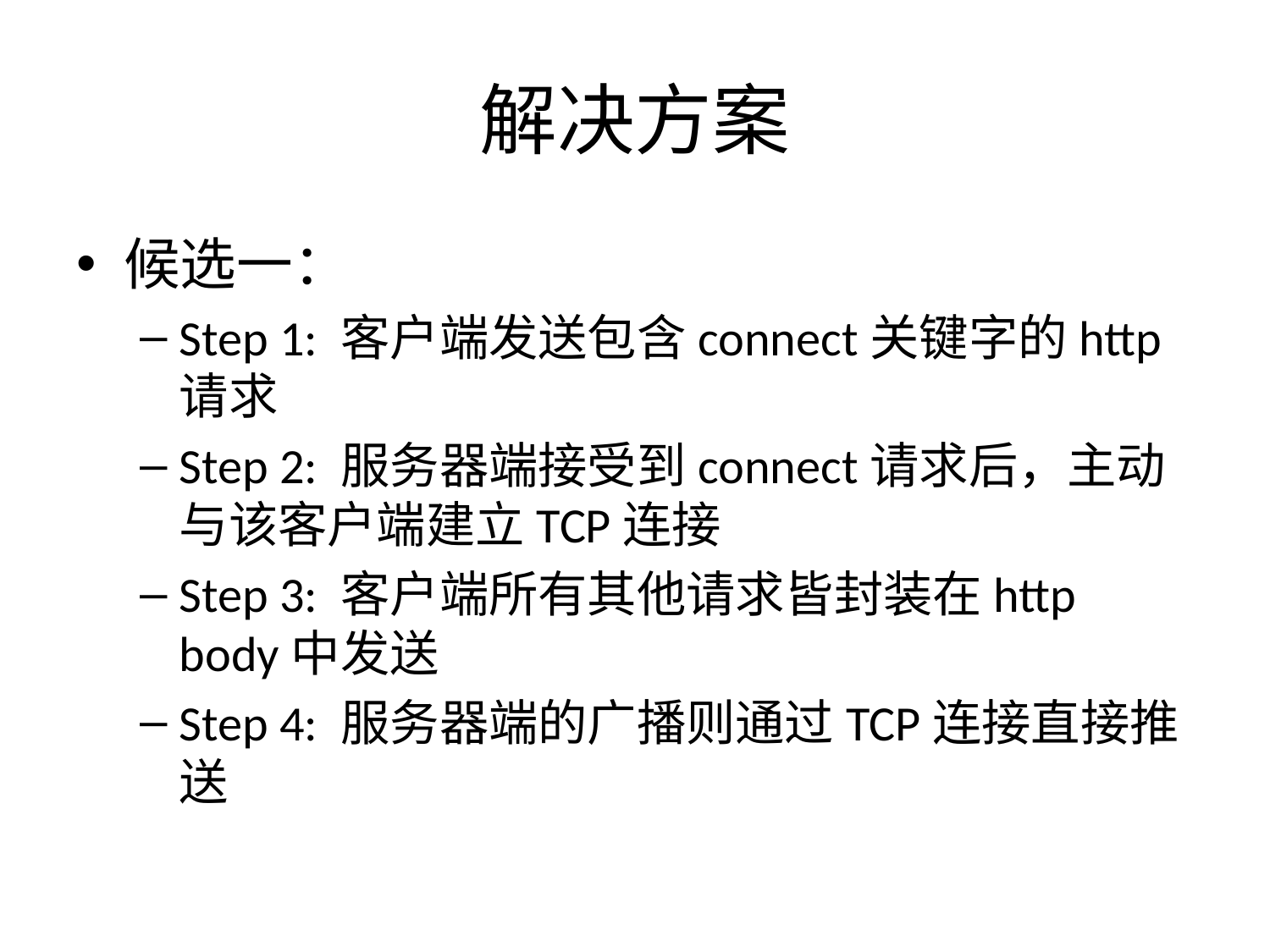

# 解决方案
候选一：
Step 1: 客户端发送包含connect关键字的http请求
Step 2: 服务器端接受到connect请求后，主动与该客户端建立TCP连接
Step 3: 客户端所有其他请求皆封装在http  body中发送
Step 4: 服务器端的广播则通过TCP连接直接推送